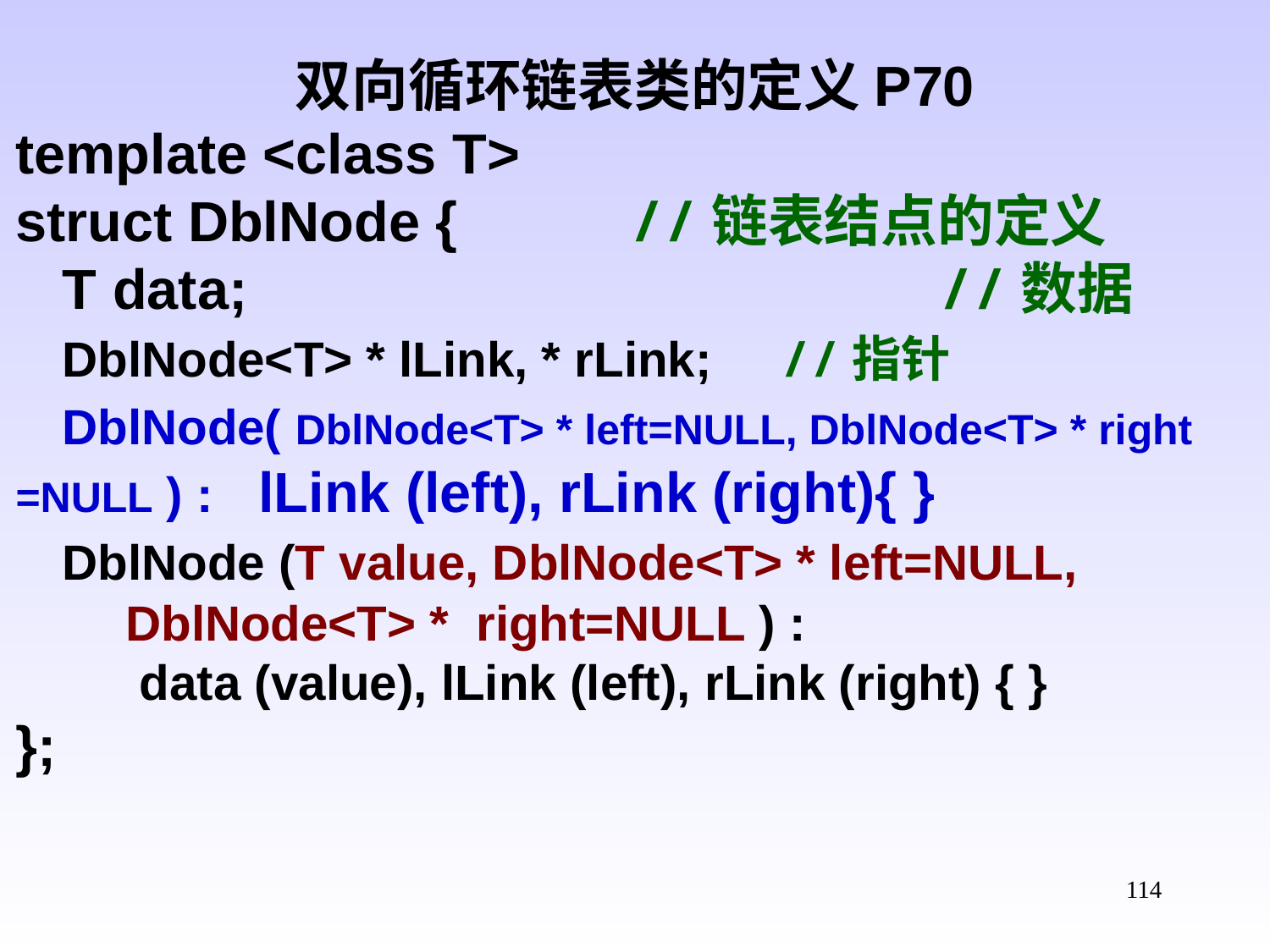

双向循环链表类的定义P70
template <class T>
struct DblNode {           //链表结点的定义
   T data;                                           //数据
   DblNode<T> * lLink, * rLink;     //指针
   DblNode( DblNode<T> * left=NULL, DblNode<T> * right =NULL ) :   lLink (left), rLink (right){ }
   DblNode (T value, DblNode<T> * left=NULL,
        DblNode<T> *  right=NULL ) :
         data (value), lLink (left), rLink (right) { }
};
114